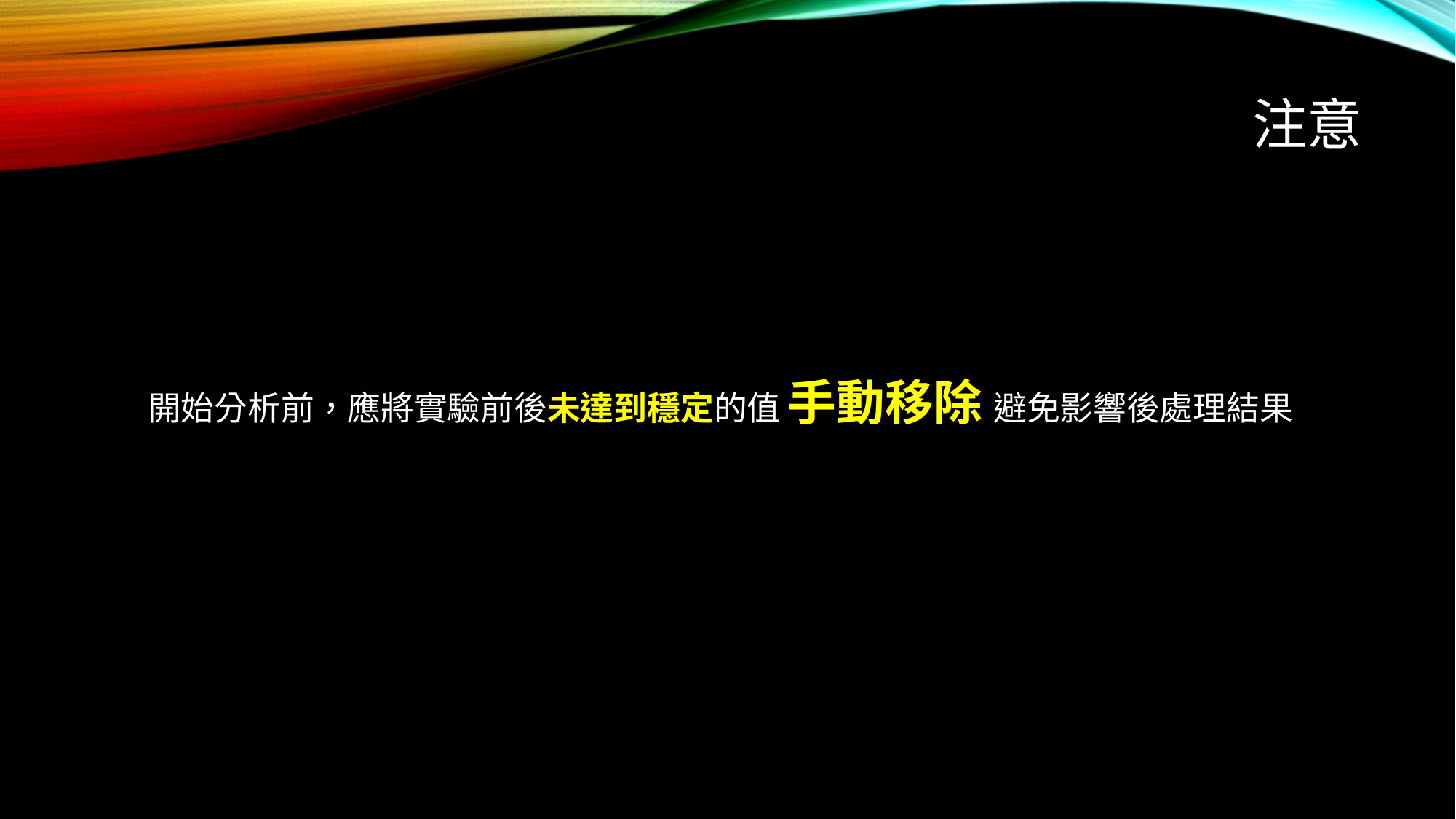

# 注意
開始分析前，應將實驗前後未達到穩定的值 手動移除 避免影響後處理結果